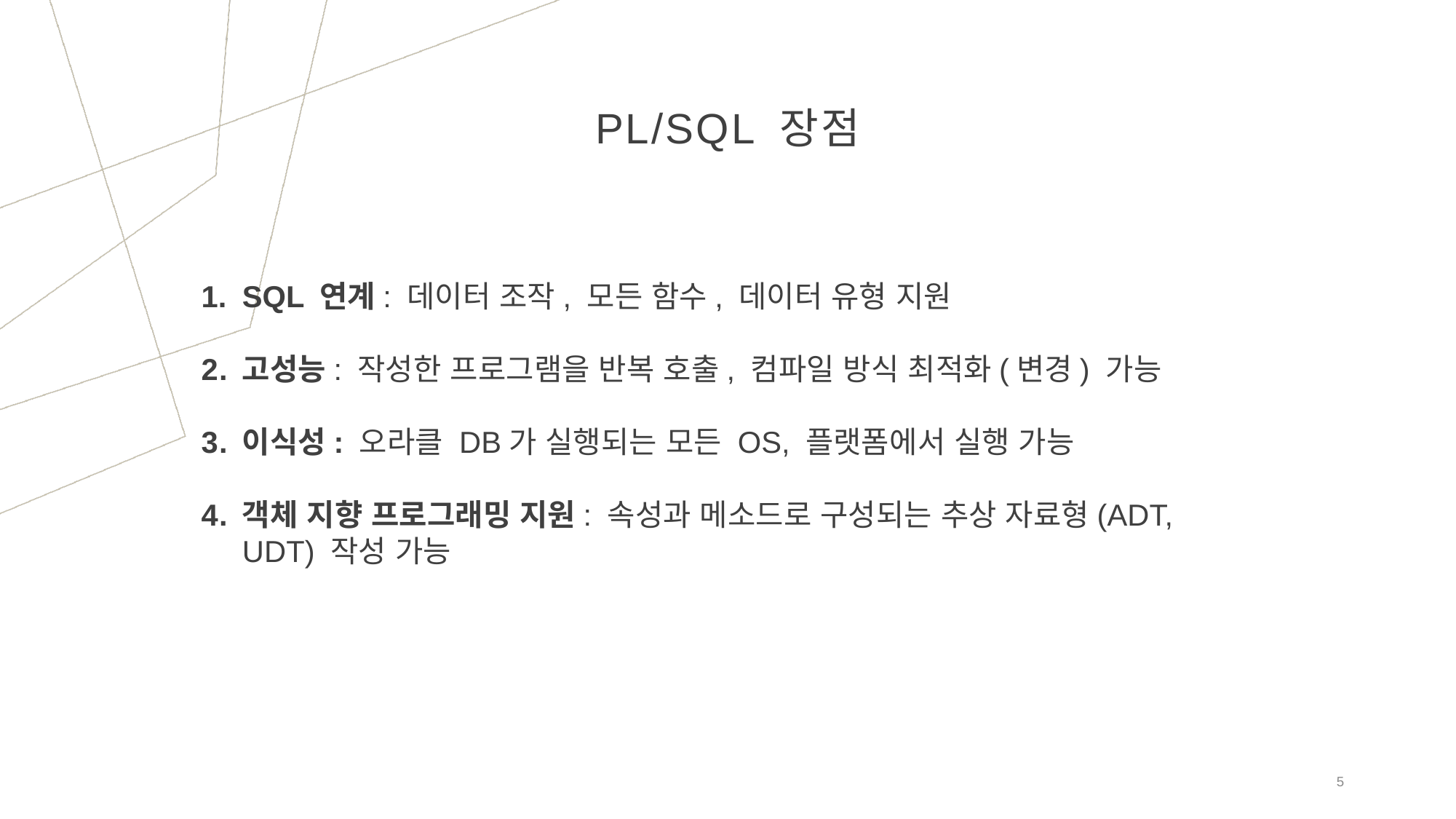

# PL/SQL 장점
SQL 연계: 데이터 조작, 모든 함수, 데이터 유형 지원

고성능: 작성한 프로그램을 반복 호출, 컴파일 방식 최적화(변경) 가능

이식성: 오라클 DB가 실행되는 모든 OS, 플랫폼에서 실행 가능

객체 지향 프로그래밍 지원: 속성과 메소드로 구성되는 추상 자료형(ADT, UDT) 작성 가능
5